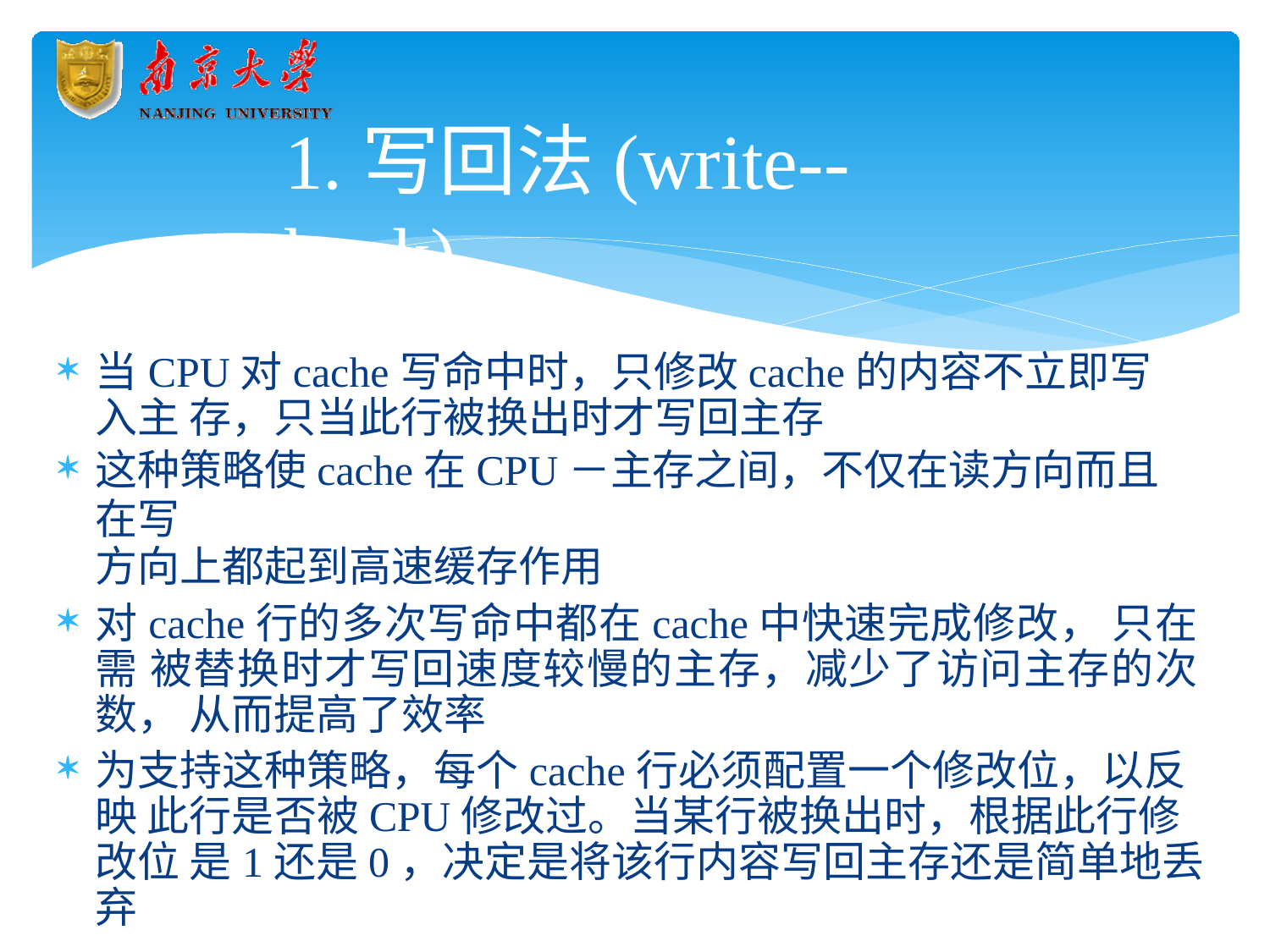

# 1.写回法(write--back)
当CPU对cache写命中时，只修改cache的内容不立即写入主 存，只当此行被换出时才写回主存
这种策略使cache在CPU－主存之间，不仅在读方向而且在写
方向上都起到高速缓存作用
对cache行的多次写命中都在cache中快速完成修改， 只在需 被替换时才写回速度较慢的主存，减少了访问主存的次数， 从而提高了效率
为支持这种策略，每个cache行必须配置一个修改位，以反映 此行是否被CPU修改过。当某行被换出时，根据此行修改位 是1还是0，决定是将该行内容写回主存还是简单地丢弃